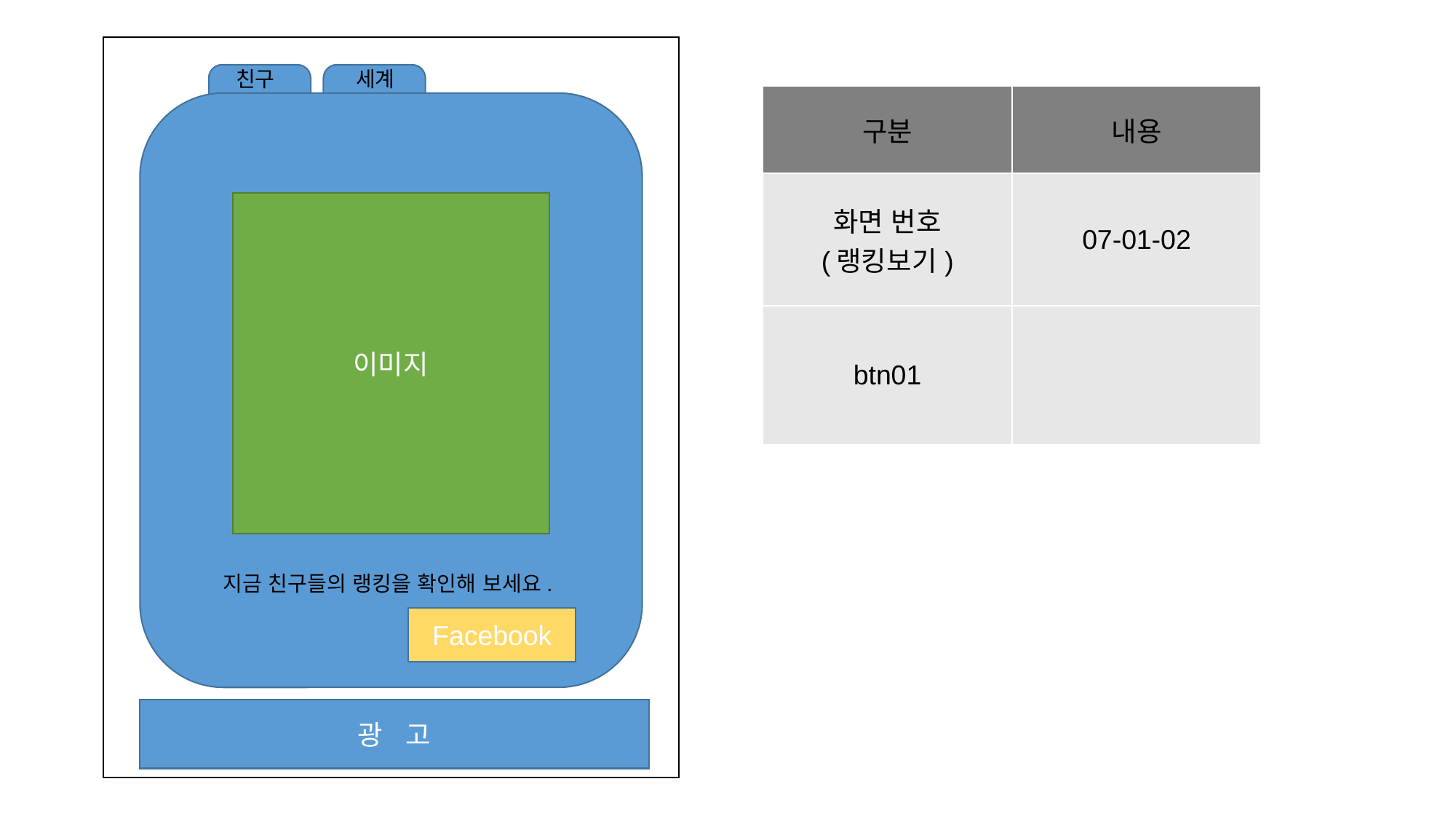

친구
세계

| 구분 | 내용 |
| --- | --- |
| 화면 번호 (랭킹보기) | 07-01-02 |
| btn01 |  |

이미지
지금 친구들의 랭킹을 확인해 보세요.
Facebook
광   고